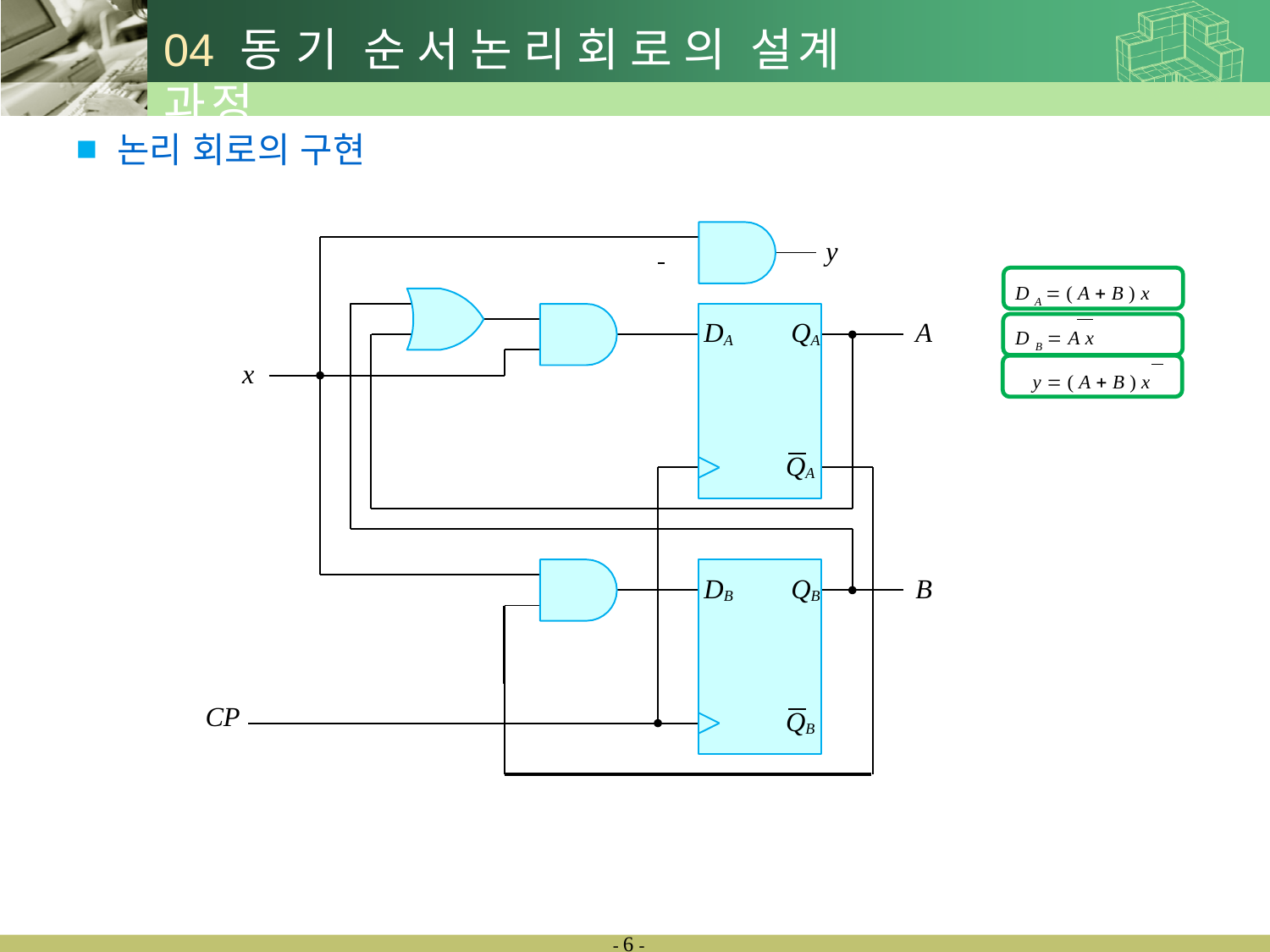

# 04	동기 순서논리회로의 설계 과정
논리 회로의 구현

y

D A = ( A + B ) x
DA	QA
A

D B = A x
x

y = ( A + B ) x
QA
DB	QB
B
CP
QB
- 6 -